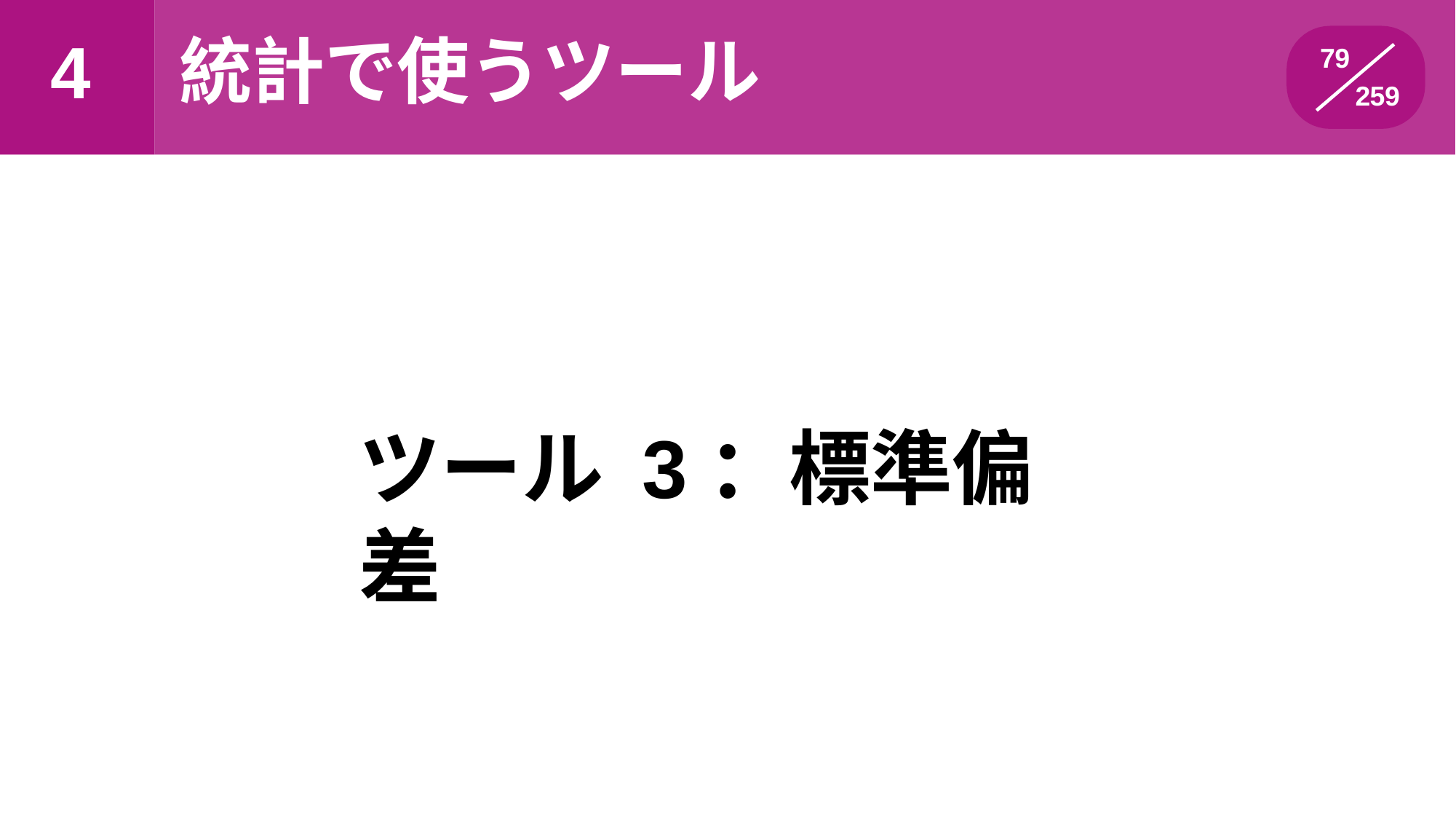

統計で使うツール
# 4
79
259
ツール 3：標準偏差